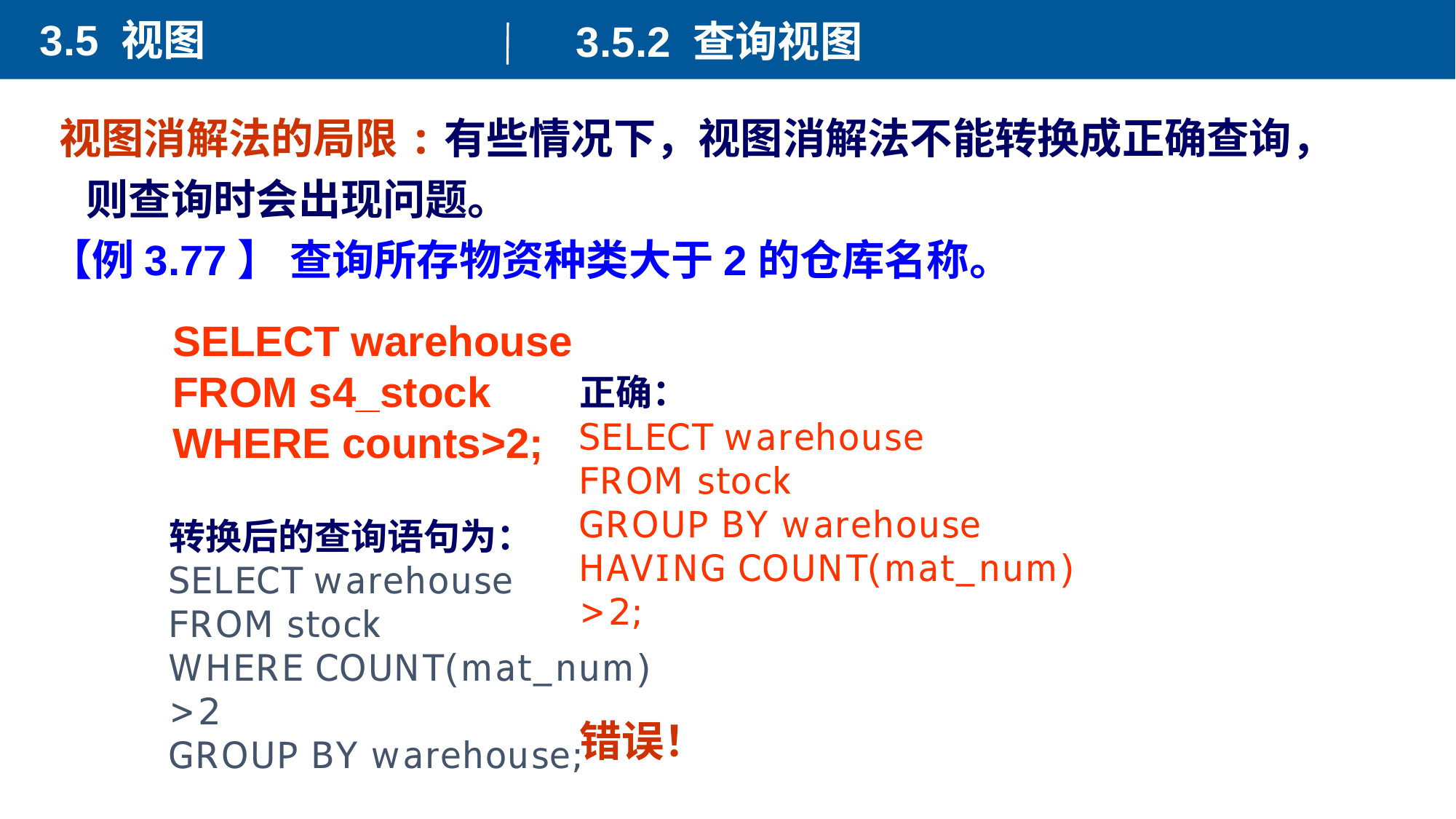

3.5 视图
3.5.2 查询视图
视图消解法的局限:有些情况下，视图消解法不能转换成正确查询，则查询时会出现问题。
【例3.77】 查询所存物资种类大于2的仓库名称。
SELECT warehouse
FROM s4_stock
WHERE counts>2;

正确：
SELECT warehouse
FROM stock
GROUP BY warehouse
HAVING COUNT(mat_num) >2;
转换后的查询语句为：
SELECT warehouse
FROM stock
WHERE COUNT(mat_num) >2
GROUP BY warehouse;
错误！